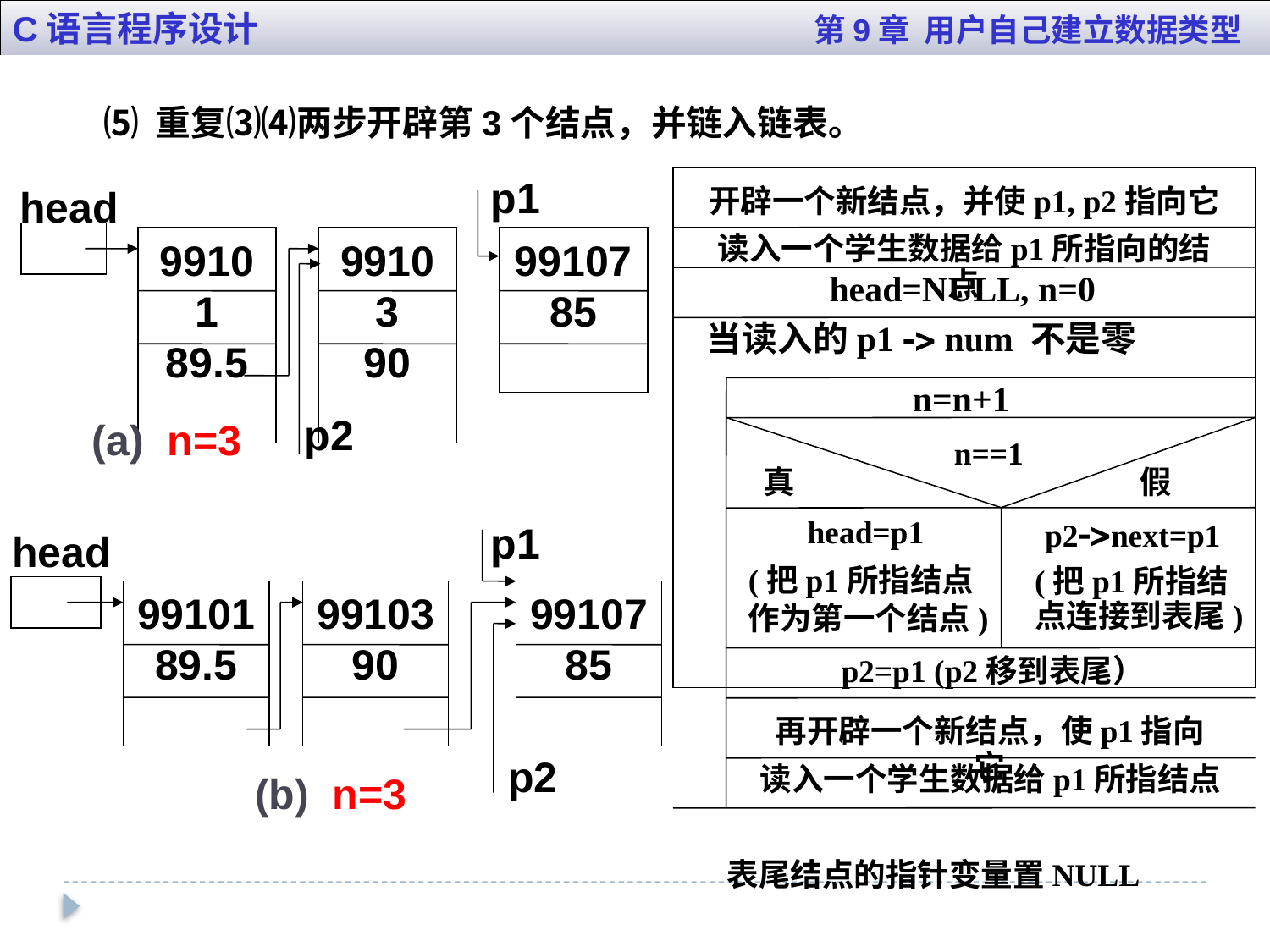

C语言程序设计                                                                     第9章  用户自己建立数据类型
⑸ 重复⑶⑷两步开辟第3个结点，并链入链表。

读入一个学生数据给p1所指向的结点
head=NULL, n=0
当读入的p1 −> num 不是零
开辟一个新结点，并使p1, p2指向它
再开辟一个新结点，使p1指向它
读入一个学生数据给p1所指结点

表尾结点的指针变量置NULL
n=n+1
n==1
真                                                假
p2−>next=p1
head=p1
(把p1所指结点作为第一个结点)
(把p1所指结点连接到表尾)
p2=p1 (p2移到表尾）
p1
head

99101
89.5

99103
90

99107
85

p2
(a)  n=3
p1

head

99101
89.5

99103
90

99107
85

(b)  n=3
p2